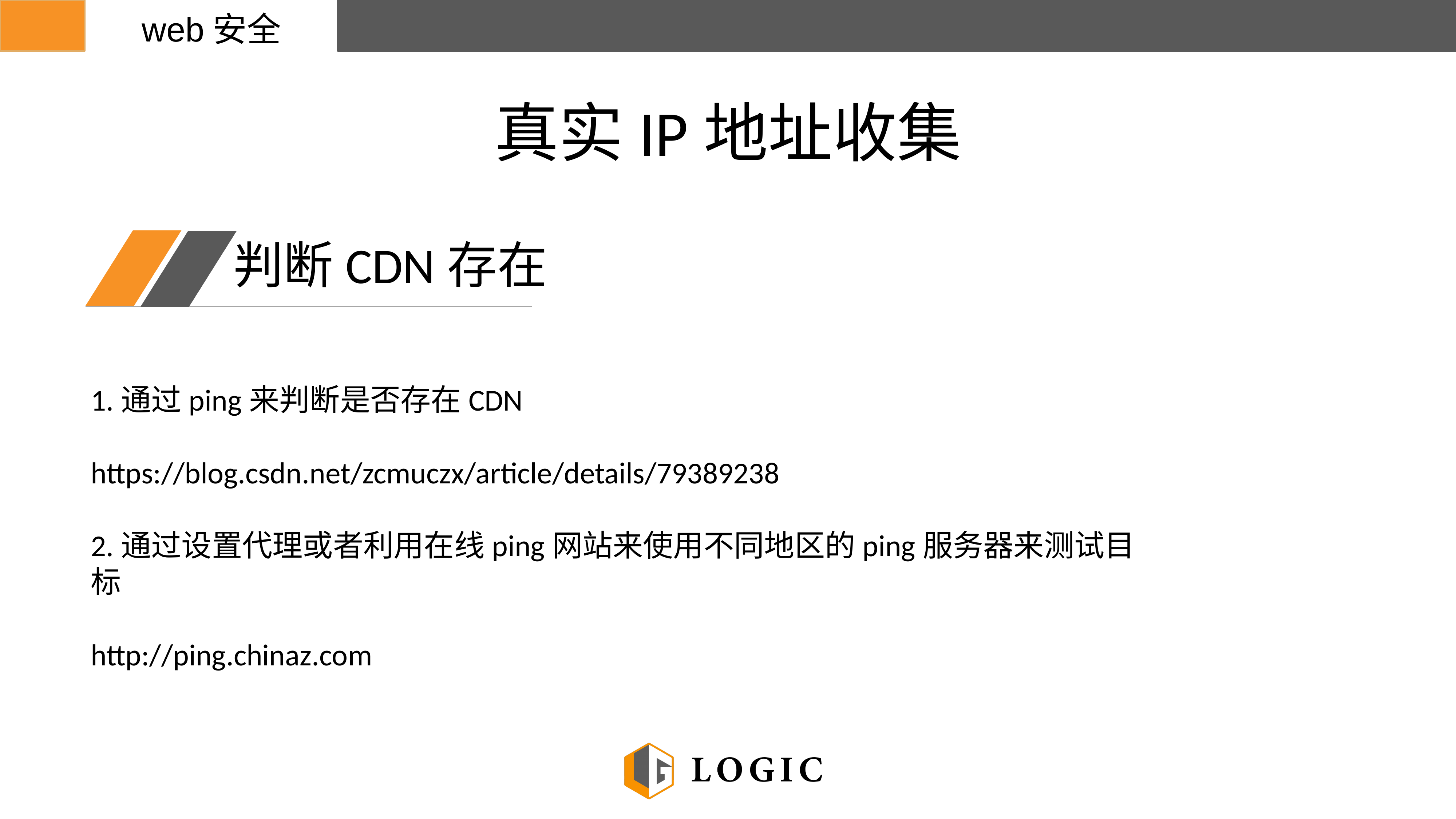

web安全
真实IP地址收集

判断CDN存在
1.通过ping来判断是否存在CDN

https://blog.csdn.net/zcmuczx/article/details/79389238

2.通过设置代理或者利用在线ping网站来使用不同地区的ping服务器来测试目标

http://ping.chinaz.com